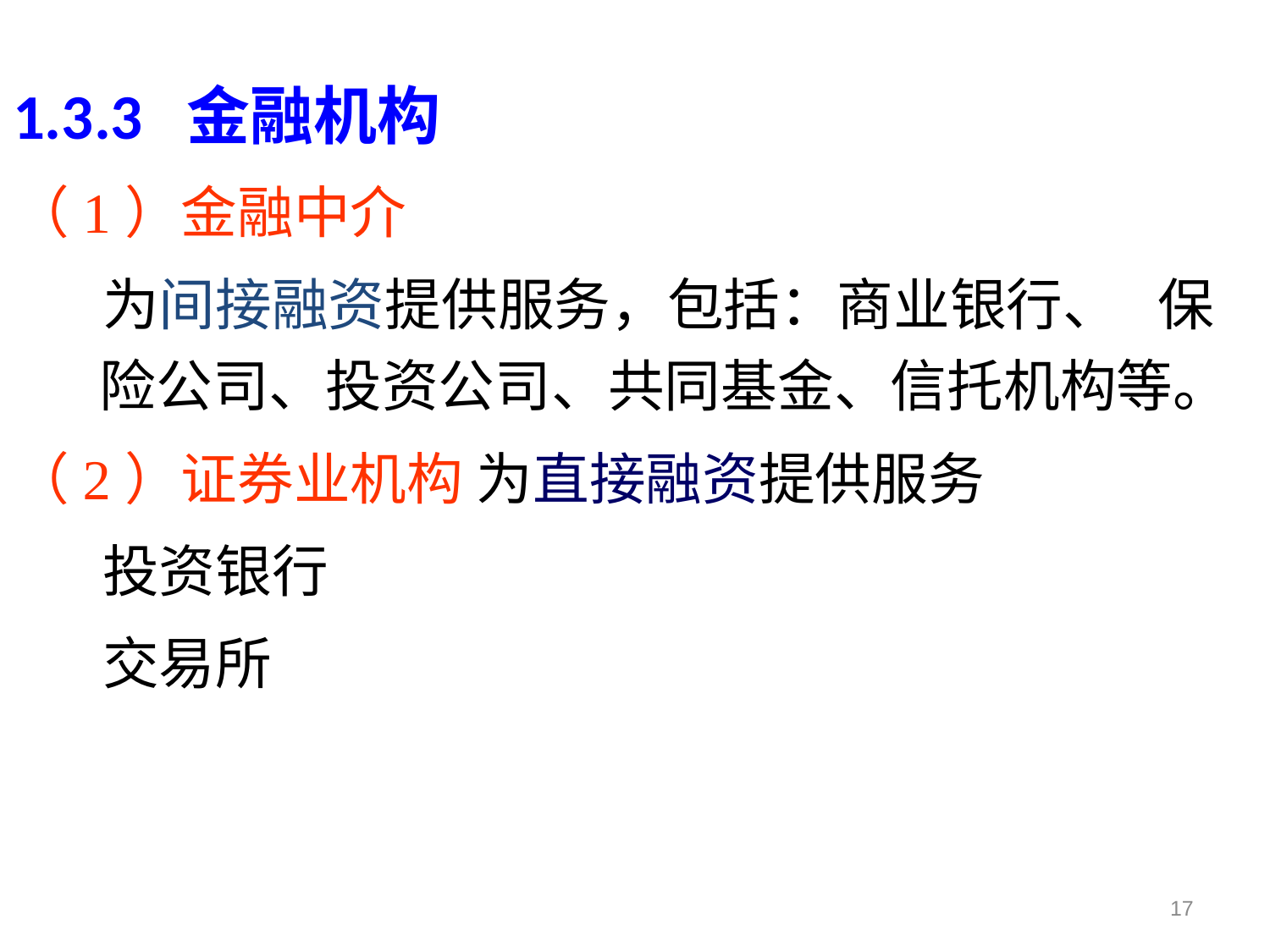

1.3.3  金融机构
（1）金融中介
      为间接融资提供服务，包括：商业银行、   保险公司、投资公司、共同基金、信托机构等。
（2）证券业机构 为直接融资提供服务
      投资银行
      交易所
17